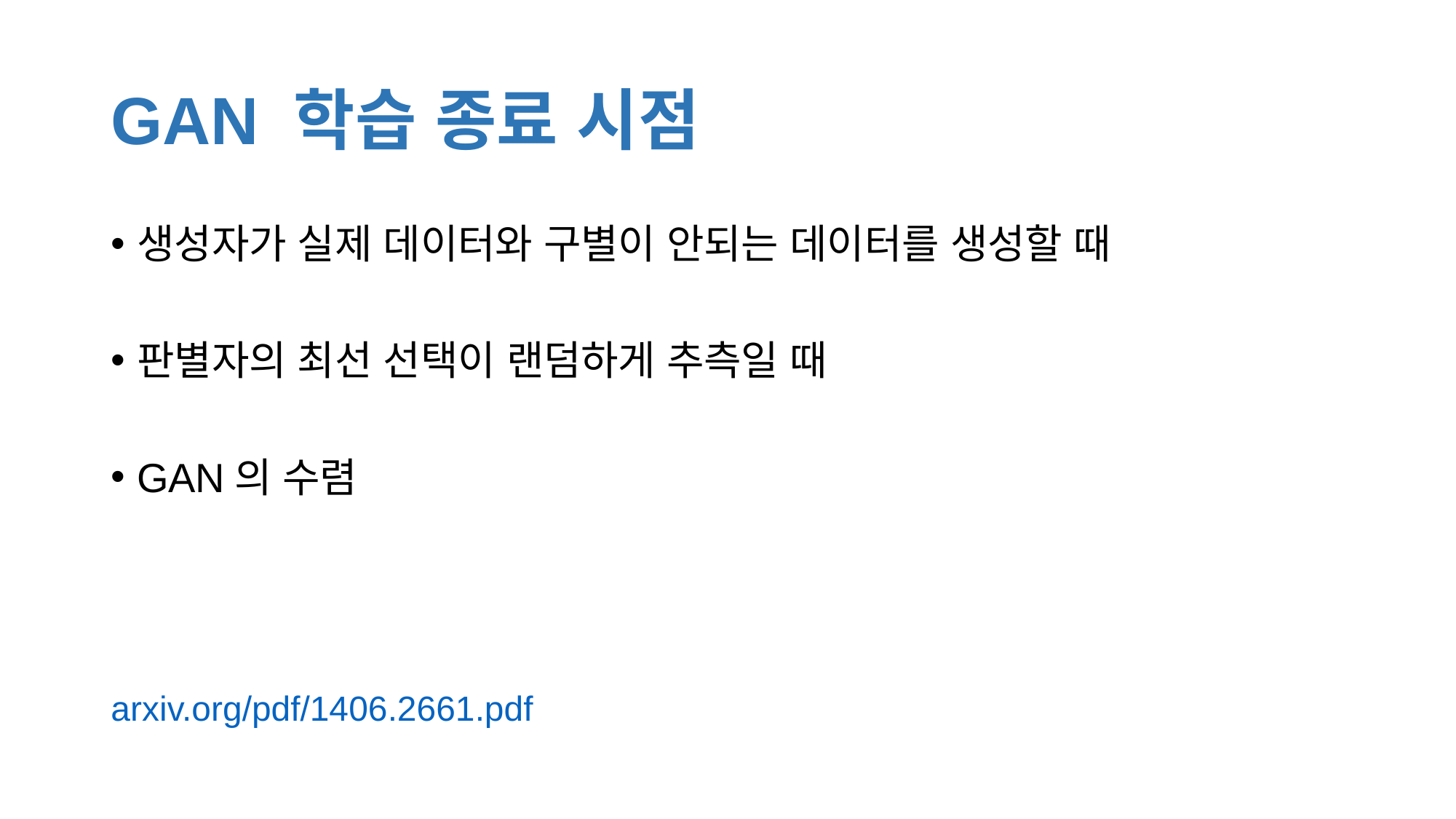

# GAN 학습 종료 시점
생성자가 실제 데이터와 구별이 안되는 데이터를 생성할 때

판별자의 최선 선택이 랜덤하게 추측일 때

GAN의 수렴

arxiv.org/pdf/1406.2661.pdf